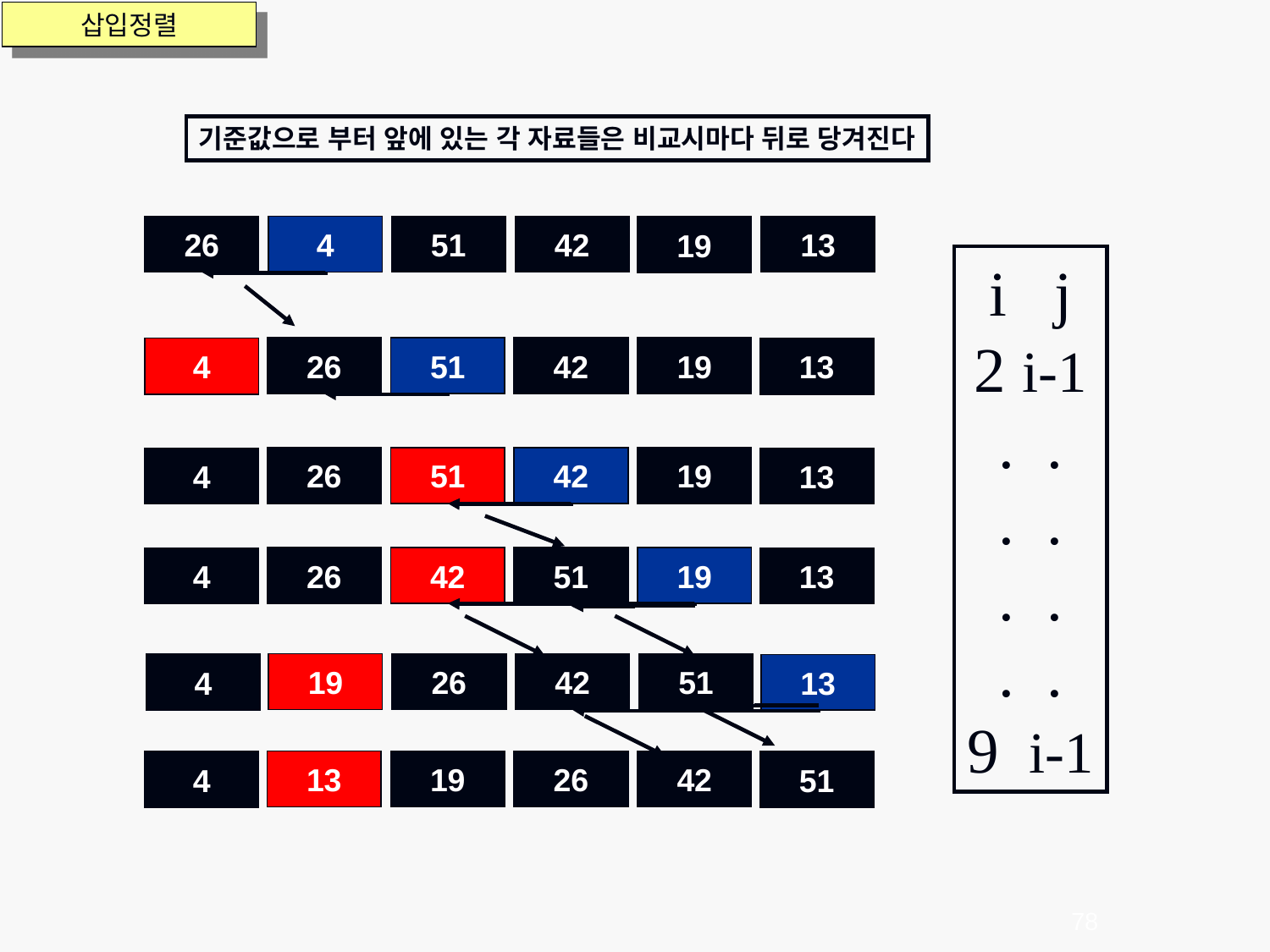

삽입정렬
기준값으로 부터 앞에 있는 각 자료들은 비교시마다 뒤로 당겨진다
26
4
51
42
13
19
i   j
2 i-1
.  .
.  .
.  .
.  .
9  i-1

26
51
42
19
4
13
26
51
42
19
4
13

26
42
51
19
4
13

19
26
42
51
4
13

13
19
26
42
4
51
78